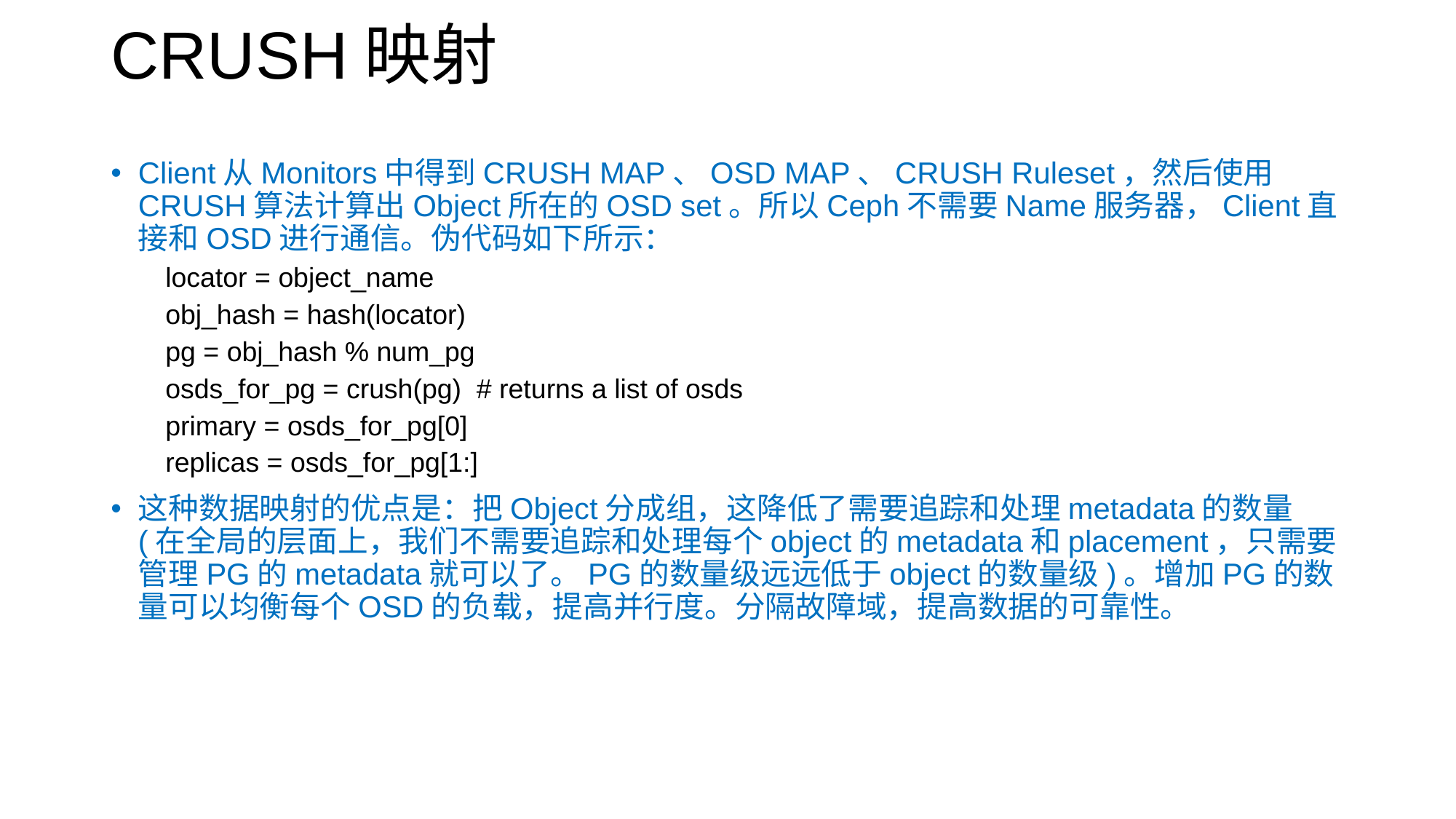

# CRUSH映射
Client从Monitors中得到CRUSH MAP、OSD MAP、CRUSH Ruleset，然后使用CRUSH算法计算出Object所在的OSD set。所以Ceph不需要Name服务器，Client直接和OSD进行通信。伪代码如下所示：
locator = object_name
obj_hash = hash(locator)
pg = obj_hash % num_pg
osds_for_pg = crush(pg)  # returns a list of osds
primary = osds_for_pg[0]
replicas = osds_for_pg[1:]
这种数据映射的优点是：把Object分成组，这降低了需要追踪和处理metadata的数量(在全局的层面上，我们不需要追踪和处理每个object的metadata和placement，只需要管理PG的metadata就可以了。PG的数量级远远低于object的数量级)。增加PG的数量可以均衡每个OSD的负载，提高并行度。分隔故障域，提高数据的可靠性。